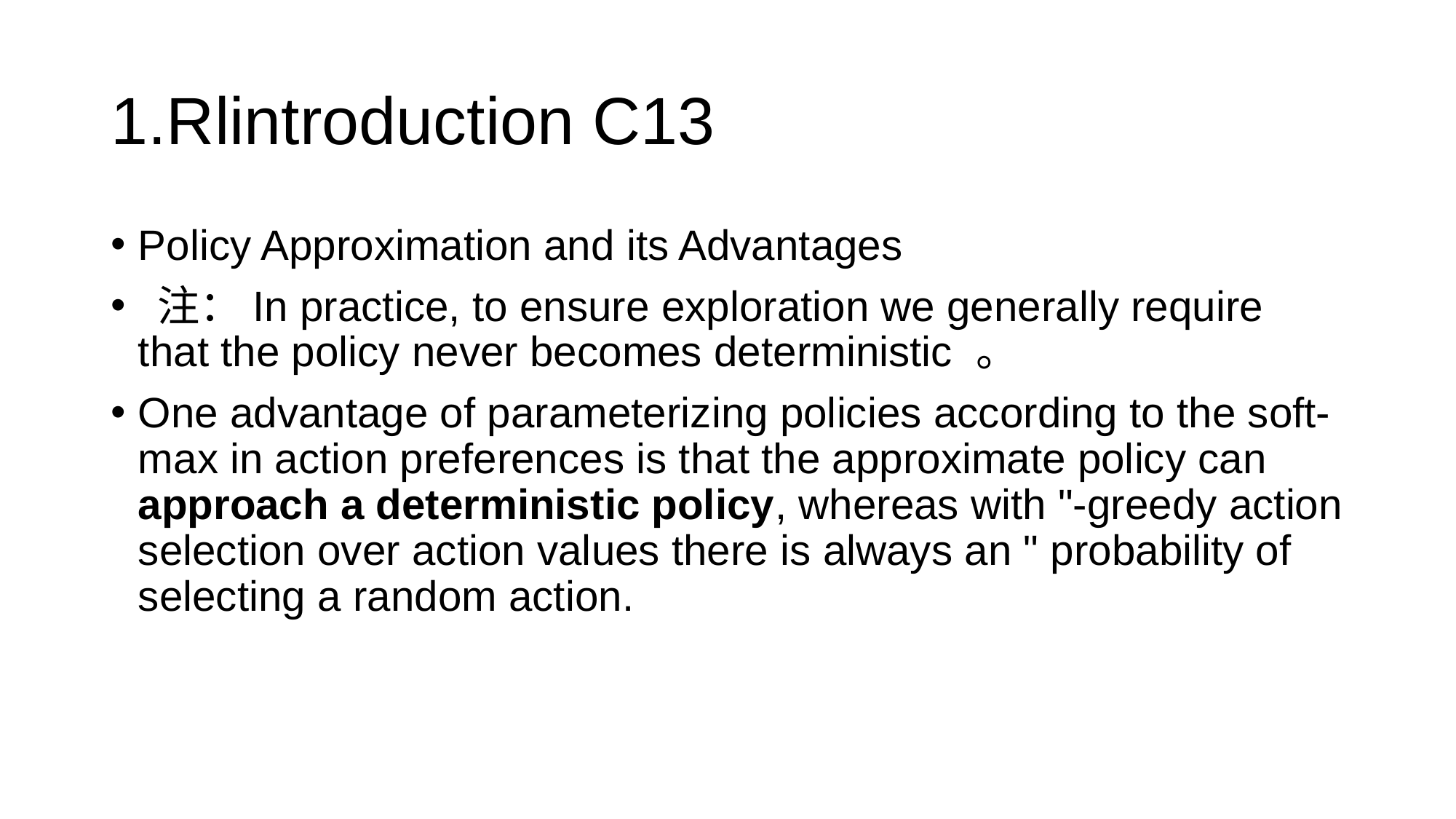

# 1.Rlintroduction C13
Policy Approximation and its Advantages
 注：In practice, to ensure exploration we generally require that the policy never becomes deterministic 。
One advantage of parameterizing policies according to the soft-max in action preferences is that the approximate policy can approach a deterministic policy, whereas with "-greedy action selection over action values there is always an " probability of selecting a random action.